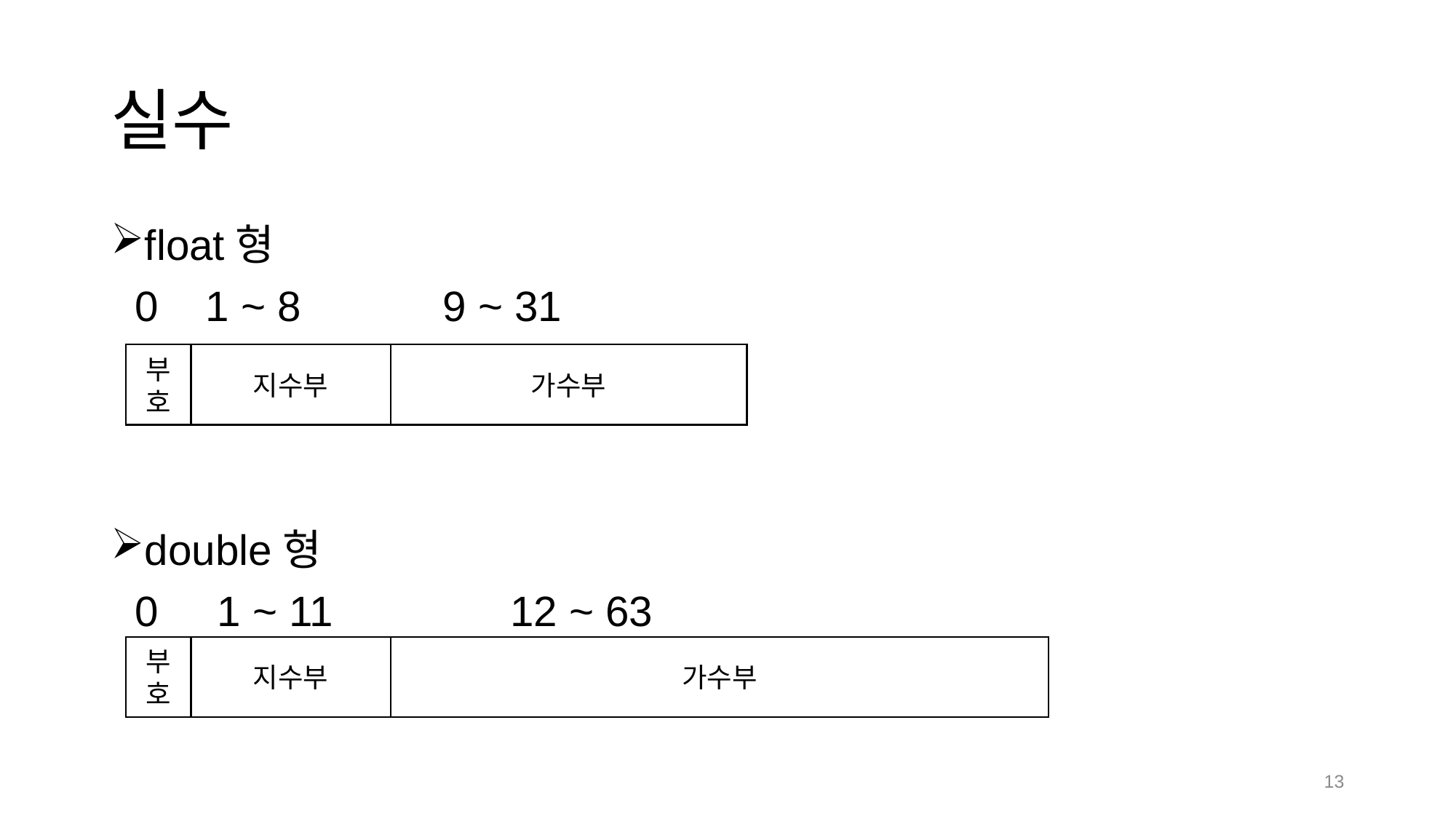

# 실수
float형
  0    1 ~ 8            9 ~ 31

double형
  0     1 ~ 11               12 ~ 63
가수부
부호
지수부
가수부
부호
지수부
13